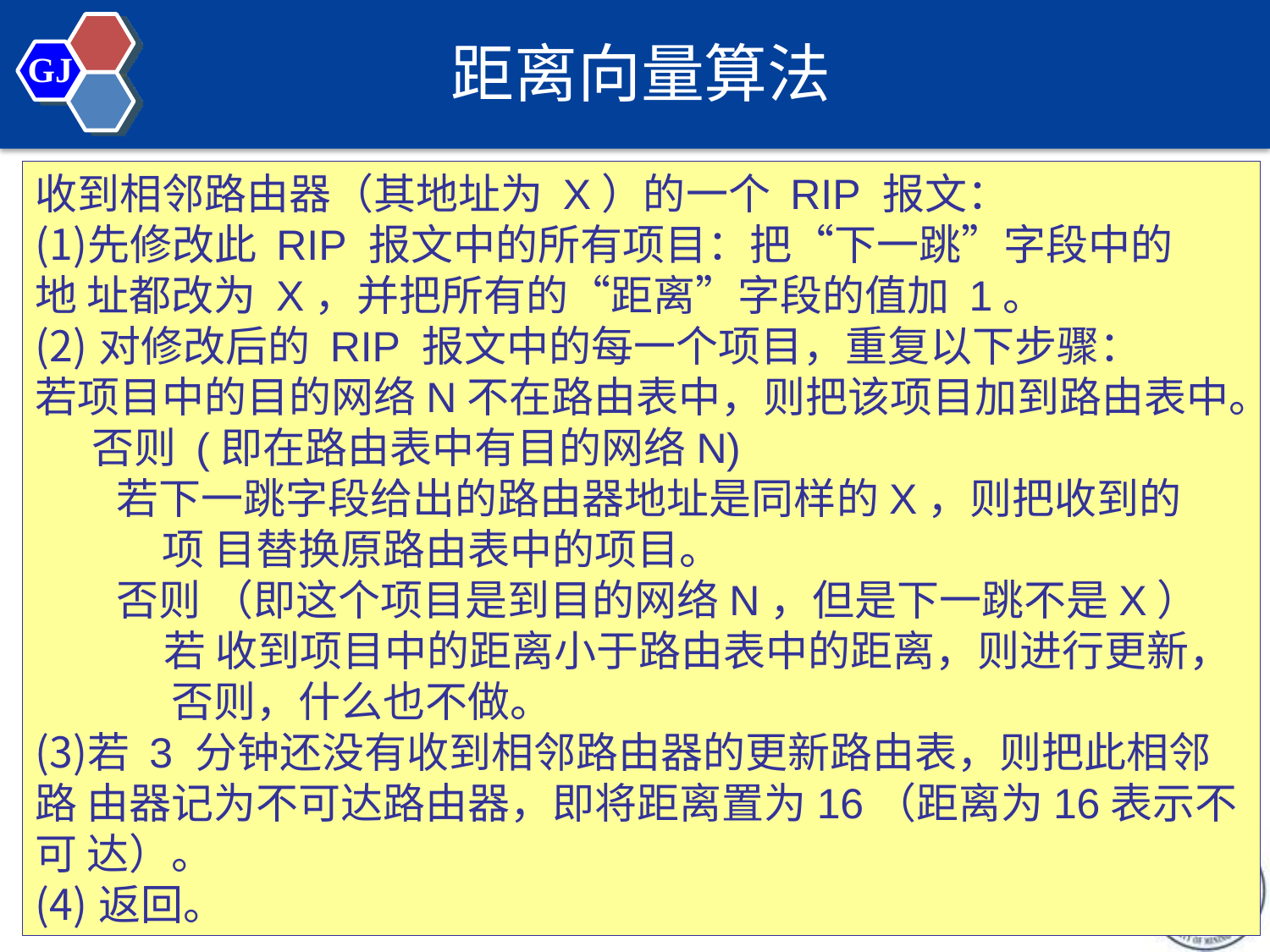

# 距离向量算法
GJ

收到相邻路由器（其地址为 X）的一个 RIP 报文：
先修改此 RIP 报文中的所有项目：把“下一跳”字段中的地 址都改为 X，并把所有的“距离”字段的值加 1。
对修改后的 RIP 报文中的每一个项目，重复以下步骤：
若项目中的目的网络N不在路由表中，则把该项目加到路由表中。 否则 (即在路由表中有目的网络N)
若下一跳字段给出的路由器地址是同样的X，则把收到的项 目替换原路由表中的项目。
否则 （即这个项目是到目的网络N，但是下一跳不是X）
若 收到项目中的距离小于路由表中的距离，则进行更新，  否则，什么也不做。
若 3 分钟还没有收到相邻路由器的更新路由表，则把此相邻路 由器记为不可达路由器，即将距离置为16（距离为16表示不可 达）。
返回。